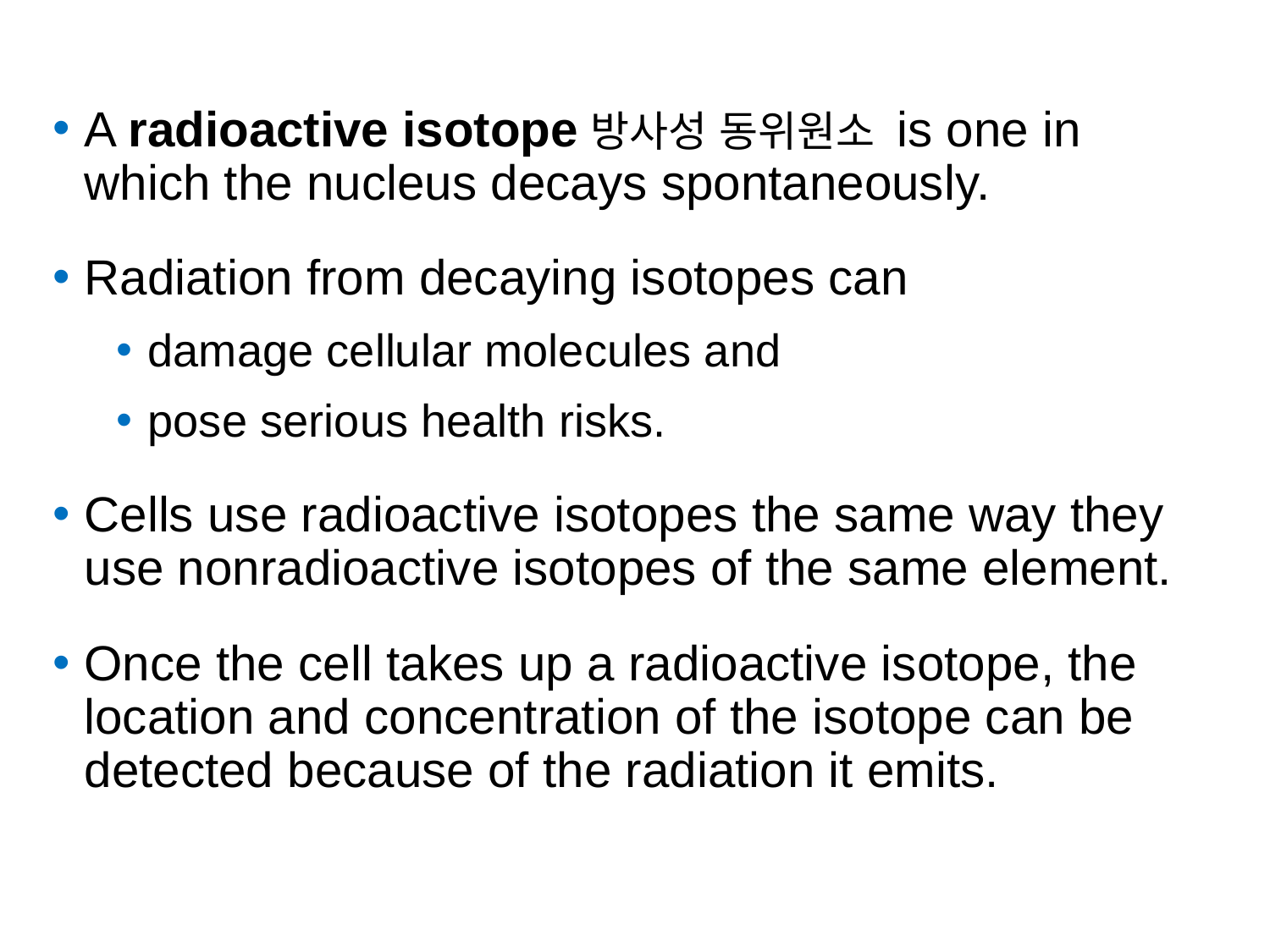

A radioactive isotope방사성 동위원소 is one in which the nucleus decays spontaneously.
Radiation from decaying isotopes can
damage cellular molecules and
pose serious health risks.
Cells use radioactive isotopes the same way they use nonradioactive isotopes of the same element.
Once the cell takes up a radioactive isotope, the location and concentration of the isotope can be detected because of the radiation it emits.